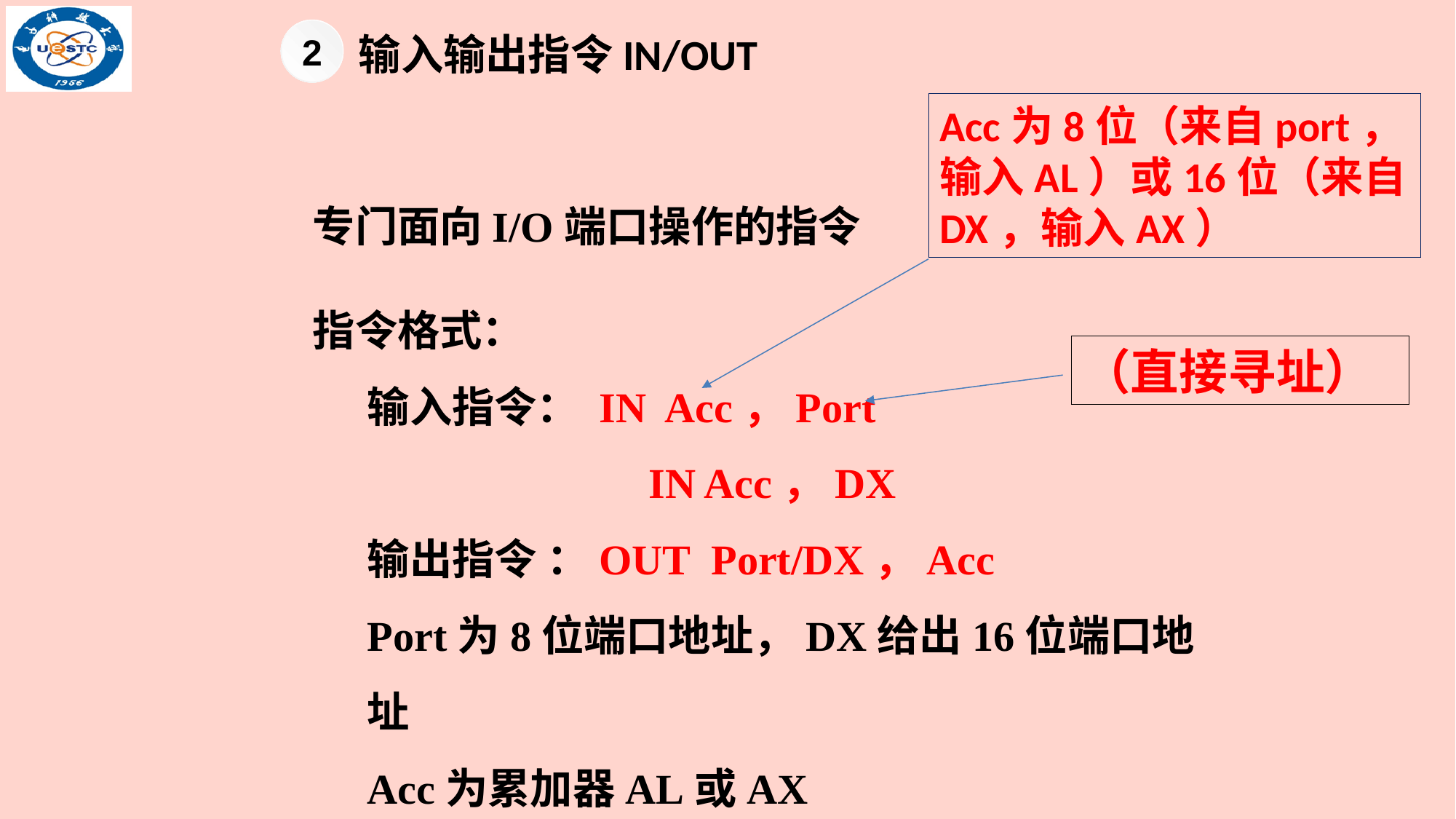

2
输入输出指令IN/OUT
Acc为8位（来自port，输入AL）或16位（来自DX，输入AX）
专门面向I/O端口操作的指令
指令格式：
输入指令： IN  Acc，Port
		      IN Acc，DX
输出指令 ：OUT  Port/DX，Acc
Port为8位端口地址，DX给出16位端口地址
Acc为累加器AL或AX
（直接寻址）